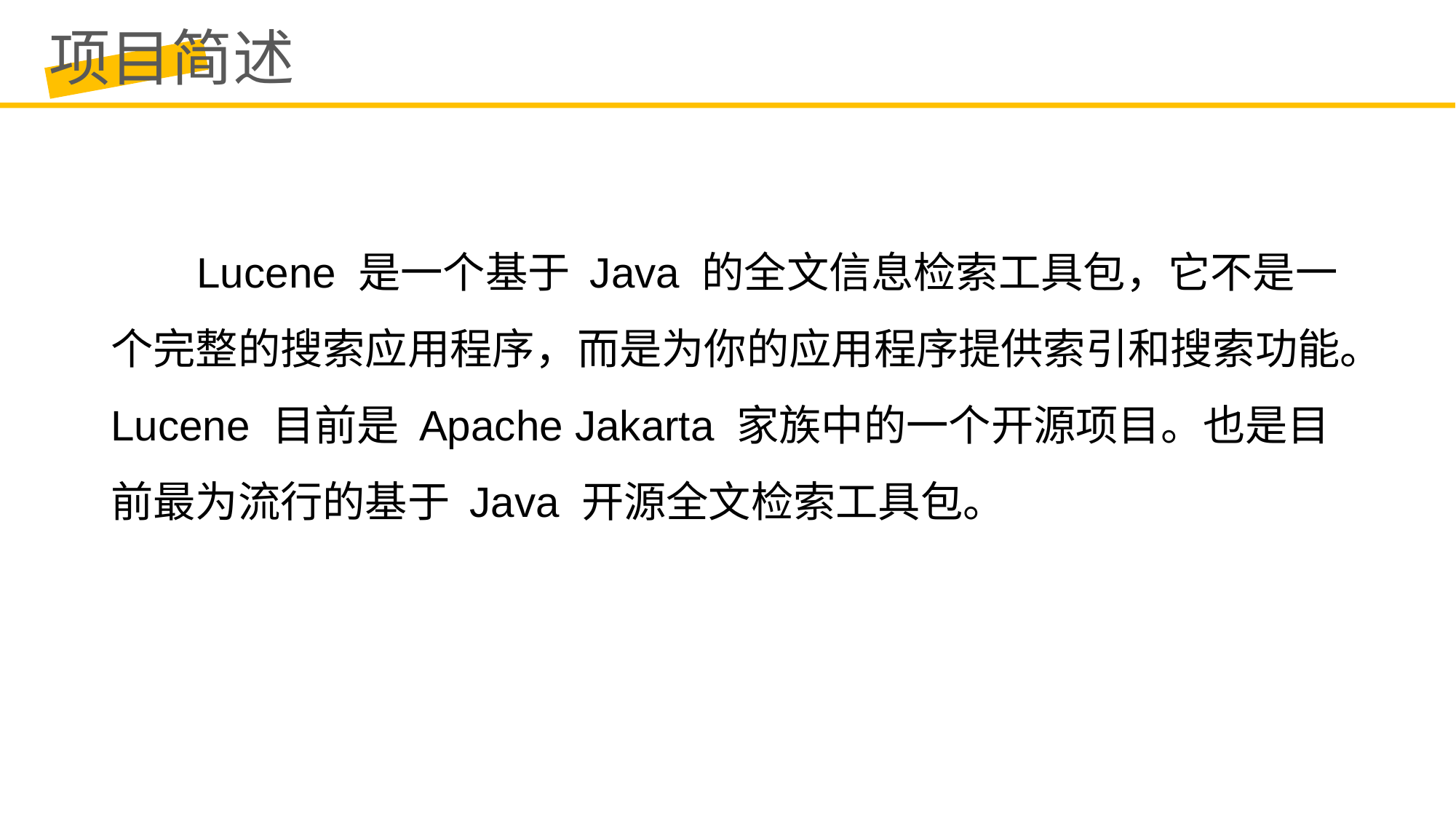

项目简述

Lucene 是一个基于 Java 的全文信息检索工具包，它不是一个完整的搜索应用程序，而是为你的应用程序提供索引和搜索功能。Lucene 目前是 Apache Jakarta 家族中的一个开源项目。也是目前最为流行的基于 Java 开源全文检索工具包。